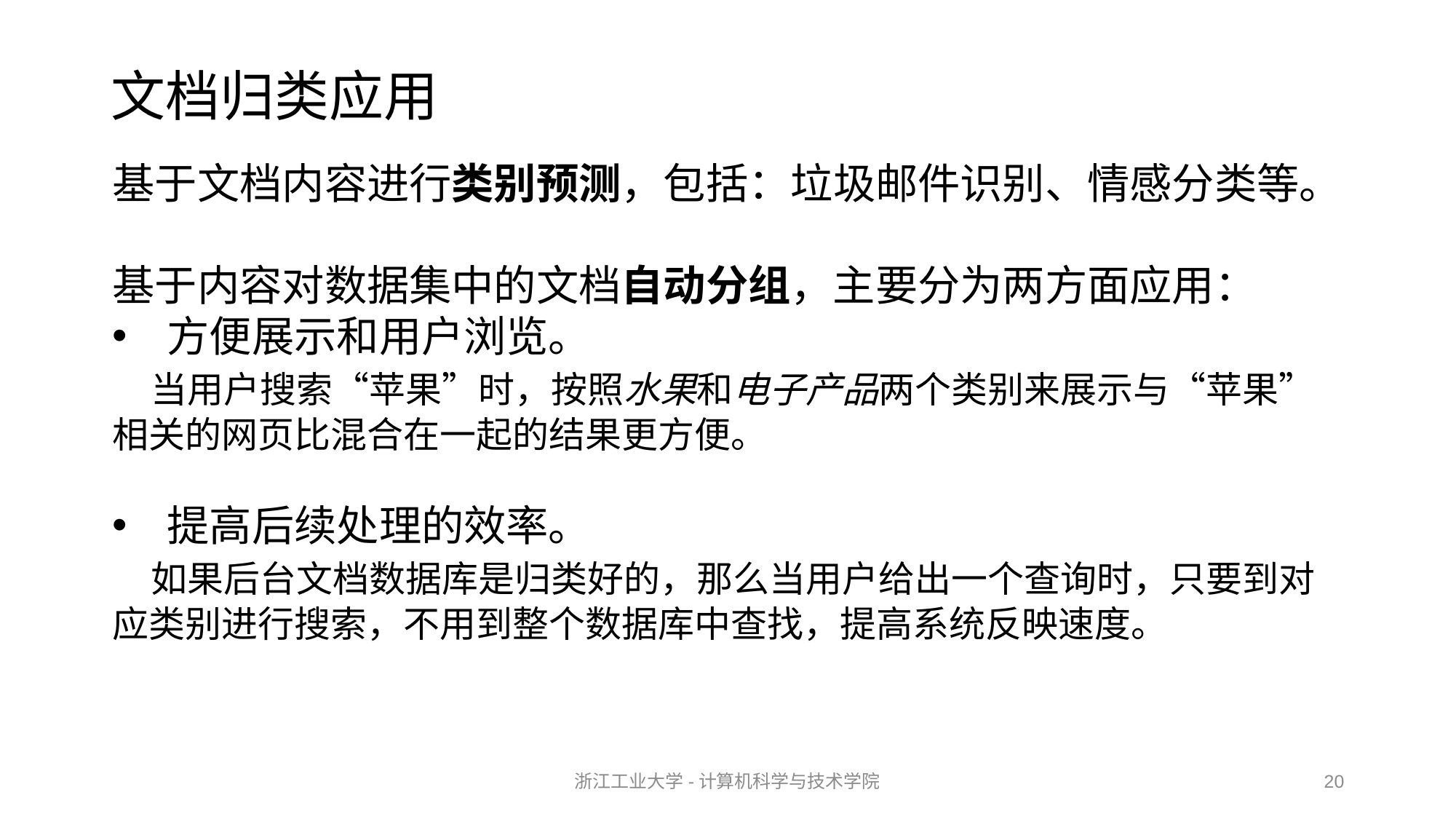

# 文档归类应用
基于文档内容进行类别预测，包括：垃圾邮件识别、情感分类等。

基于内容对数据集中的文档自动分组，主要分为两方面应用：
方便展示和用户浏览。
   当用户搜索“苹果”时，按照水果和电子产品两个类别来展示与“苹果”相关的网页比混合在一起的结果更方便。

提高后续处理的效率。
   如果后台文档数据库是归类好的，那么当用户给出一个查询时，只要到对应类别进行搜索，不用到整个数据库中查找，提高系统反映速度。
浙江工业大学-计算机科学与技术学院
20